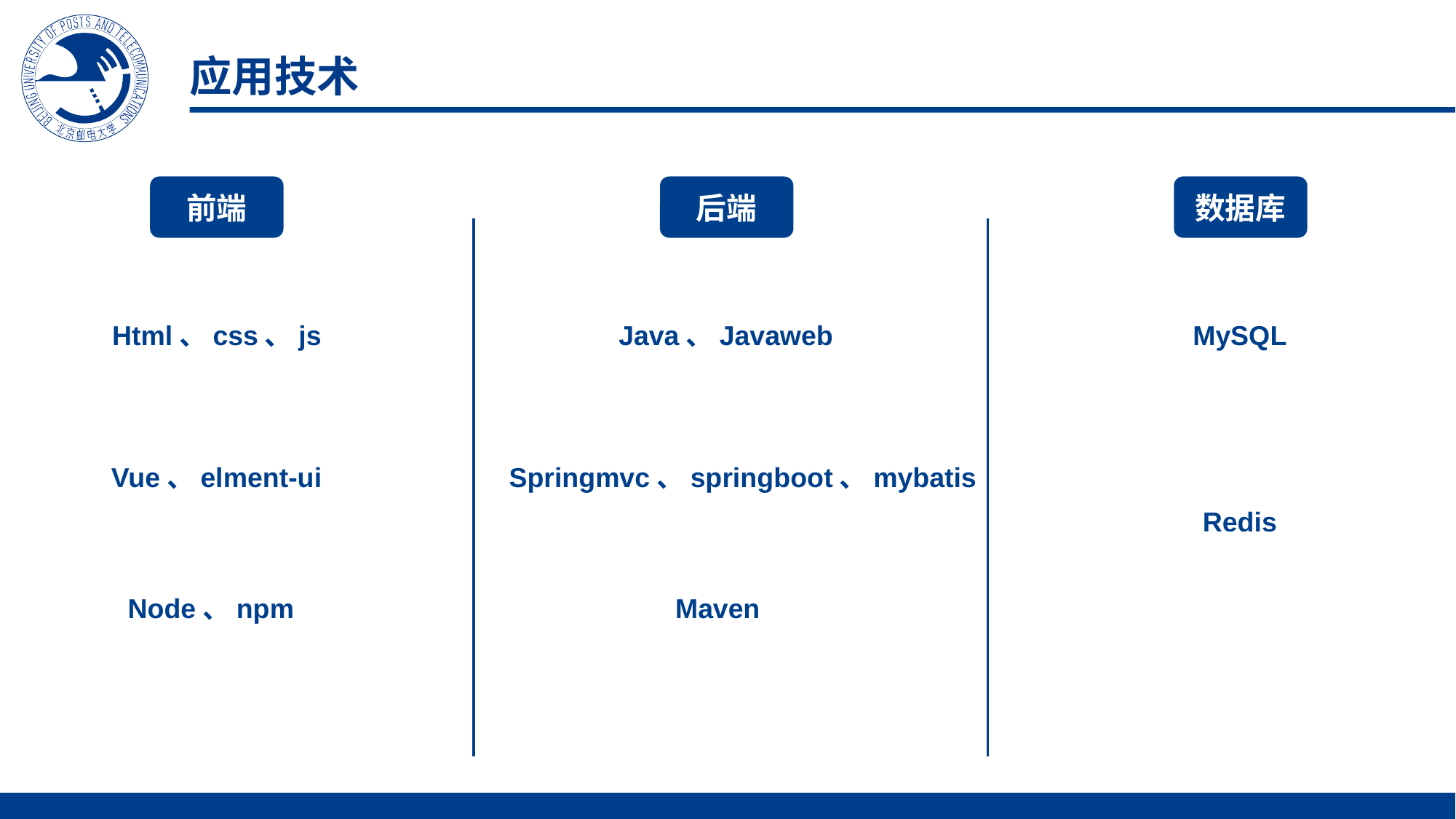

应用技术
前端
后端
数据库
Html、css、js
Java、Javaweb
MySQL
Vue、elment-ui
Springmvc、springboot、mybatis
Redis
Node、npm
Maven